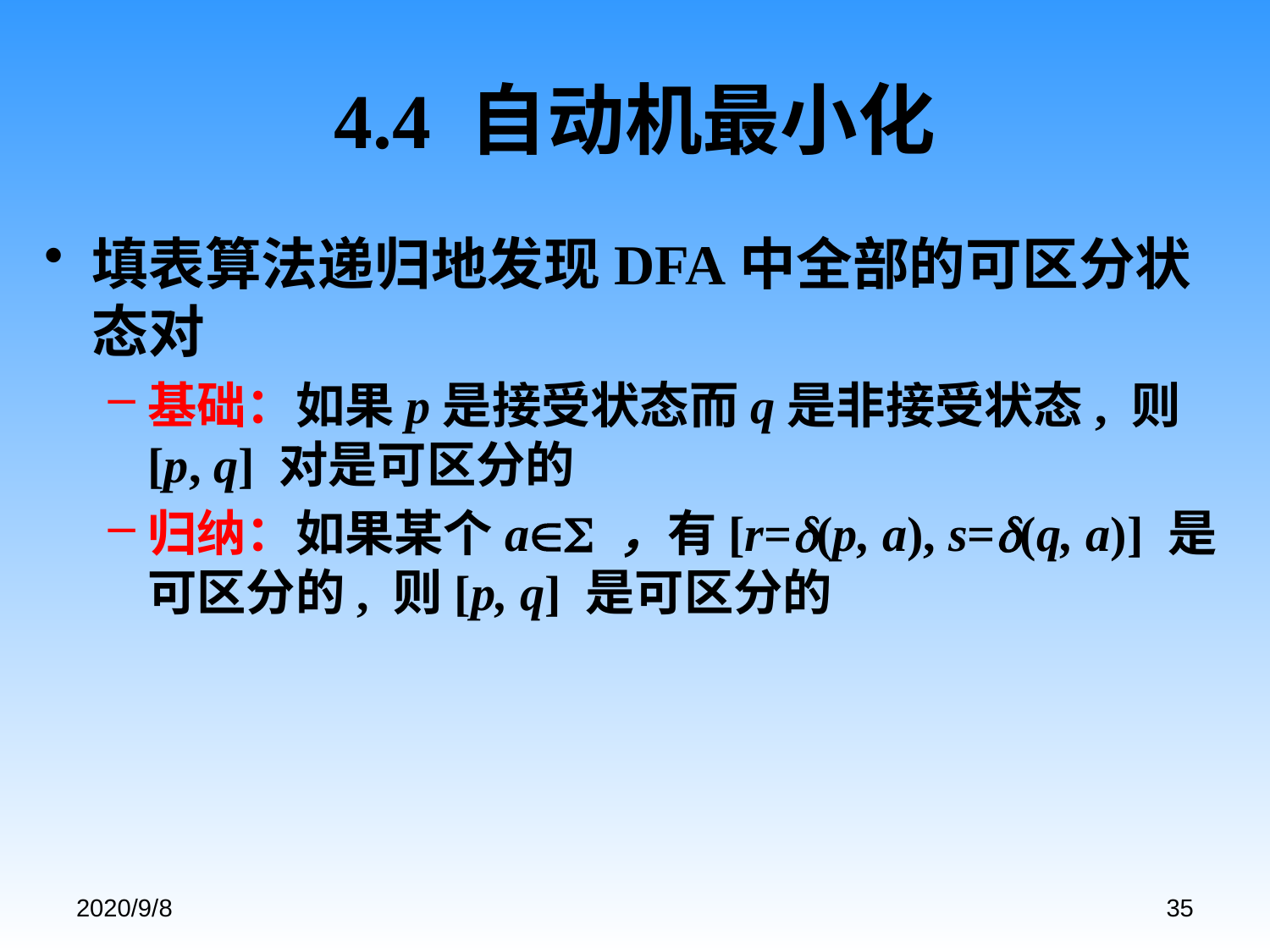

# 4.4 自动机最小化
填表算法递归地发现DFA中全部的可区分状态对
基础：如果p是接受状态而q是非接受状态, 则[p, q] 对是可区分的
归纳：如果某个a∈Σ ，有[r=δ(p, a), s=δ(q, a)] 是可区分的, 则[p, q] 是可区分的
2020/9/8
35